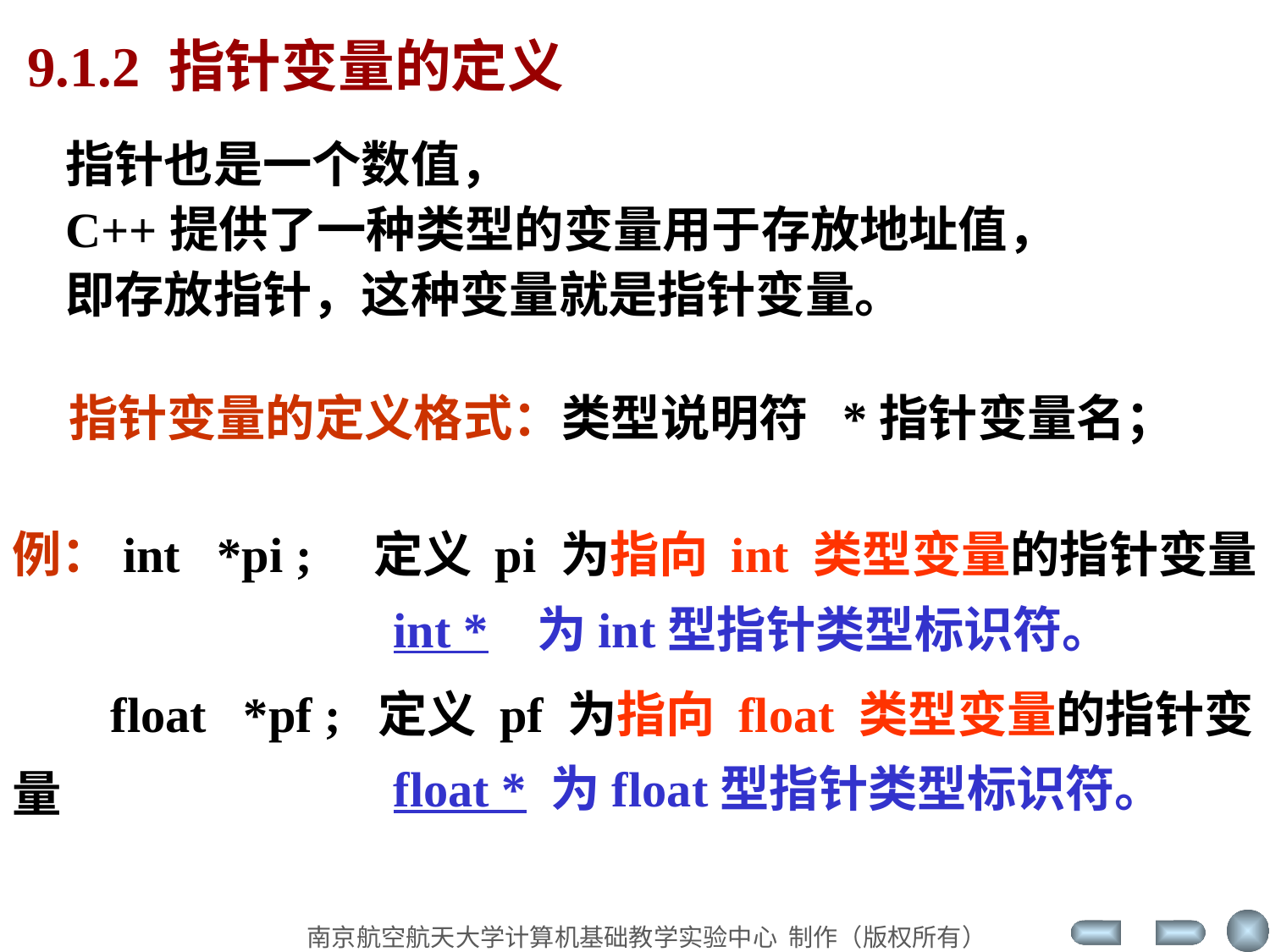

9.1.2 指针变量的定义
指针也是一个数值，
C++提供了一种类型的变量用于存放地址值，
即存放指针，这种变量就是指针变量。
指针变量的定义格式：类型说明符  *指针变量名；
例：int   *pi ;    定义 pi 为指向 int 类型变量的指针变量

        float   *pf ;  定义 pf 为指向 float 类型变量的指针变量
int *   为int型指针类型标识符。

float * 为float型指针类型标识符。